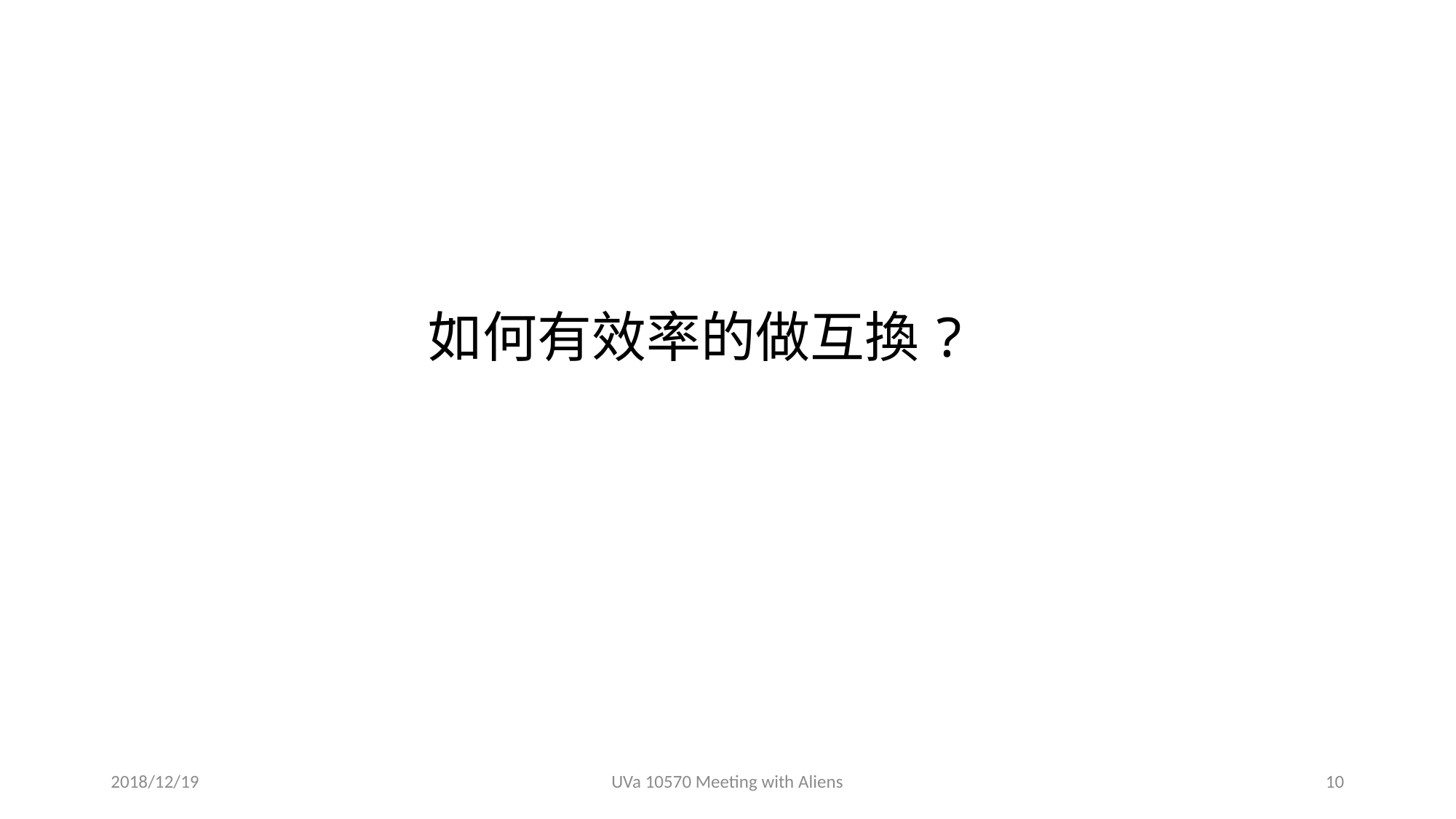

如何有效率的做互換?
2018/12/19
UVa 10570 Meeting with Aliens
10